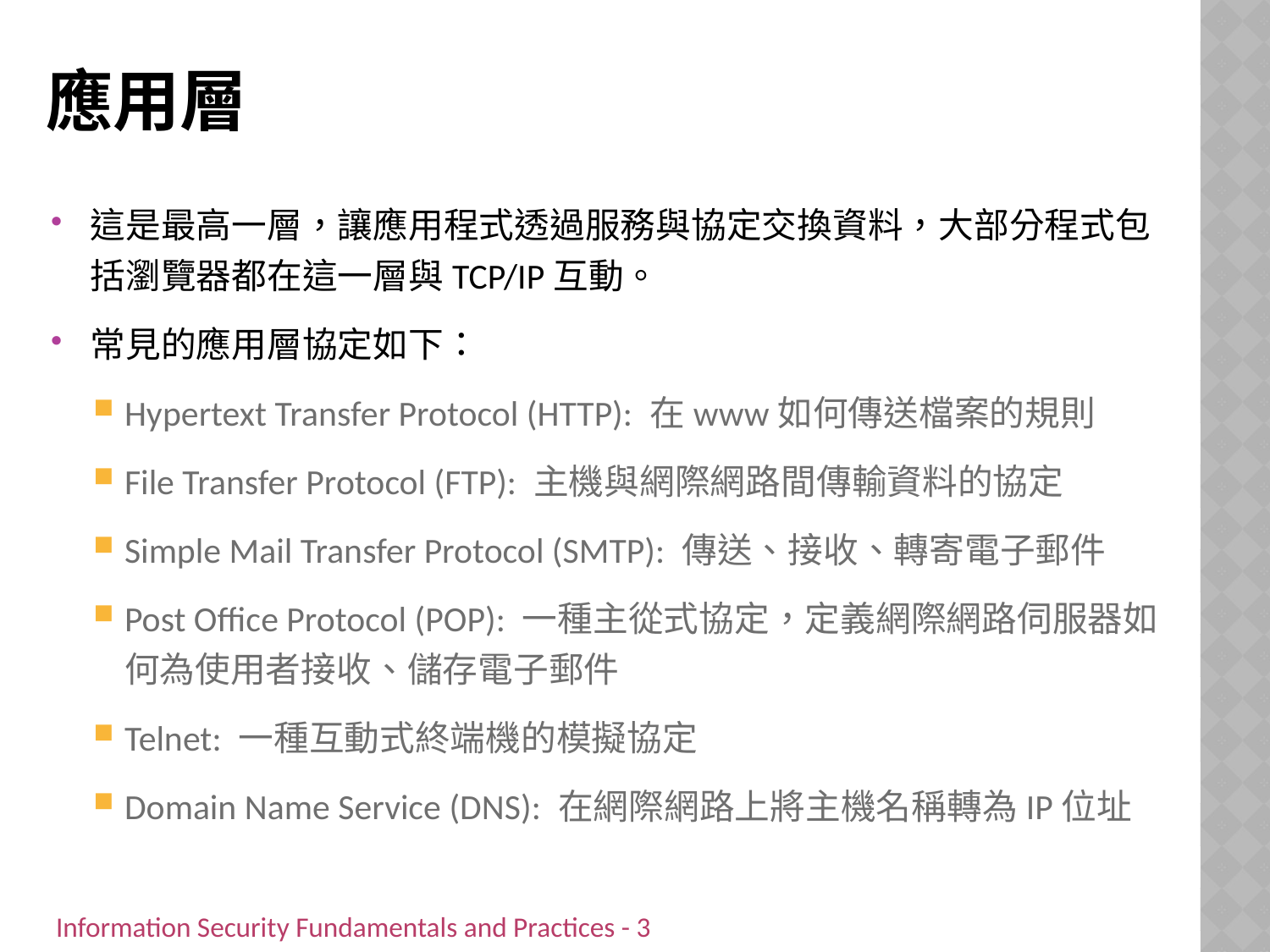

# 應用層
這是最高一層，讓應用程式透過服務與協定交換資料，大部分程式包括瀏覽器都在這一層與TCP/IP互動。
常見的應用層協定如下：
Hypertext Transfer Protocol (HTTP): 在www如何傳送檔案的規則
File Transfer Protocol (FTP): 主機與網際網路間傳輸資料的協定
Simple Mail Transfer Protocol (SMTP): 傳送、接收、轉寄電子郵件
Post Office Protocol (POP): 一種主從式協定，定義網際網路伺服器如何為使用者接收、儲存電子郵件
Telnet: 一種互動式終端機的模擬協定
Domain Name Service (DNS): 在網際網路上將主機名稱轉為IP位址